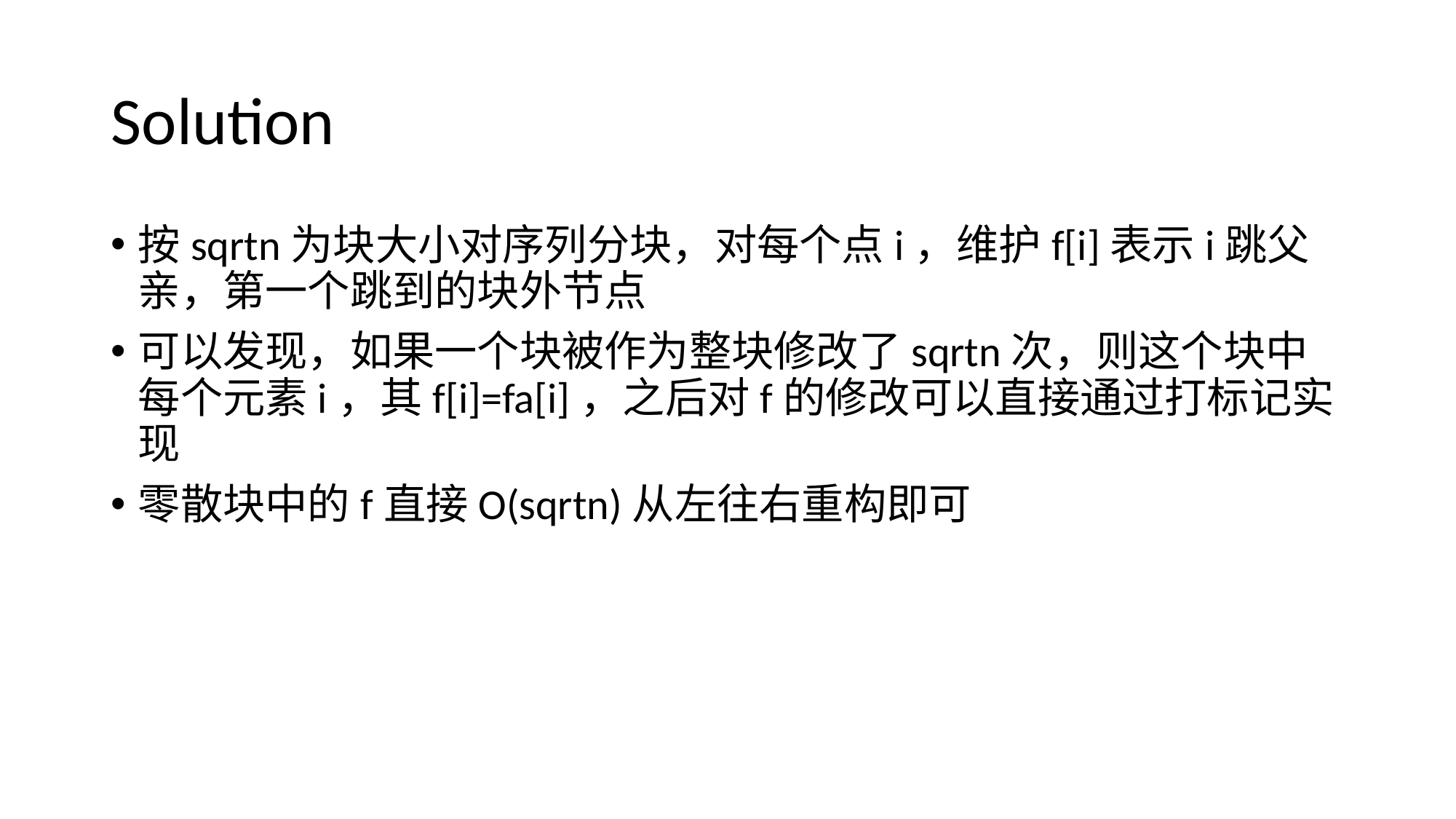

# Solution
按sqrtn为块大小对序列分块，对每个点i，维护f[i]表示i跳父亲，第一个跳到的块外节点
可以发现，如果一个块被作为整块修改了sqrtn次，则这个块中每个元素i，其f[i]=fa[i]，之后对f的修改可以直接通过打标记实现
零散块中的f直接O(sqrtn)从左往右重构即可